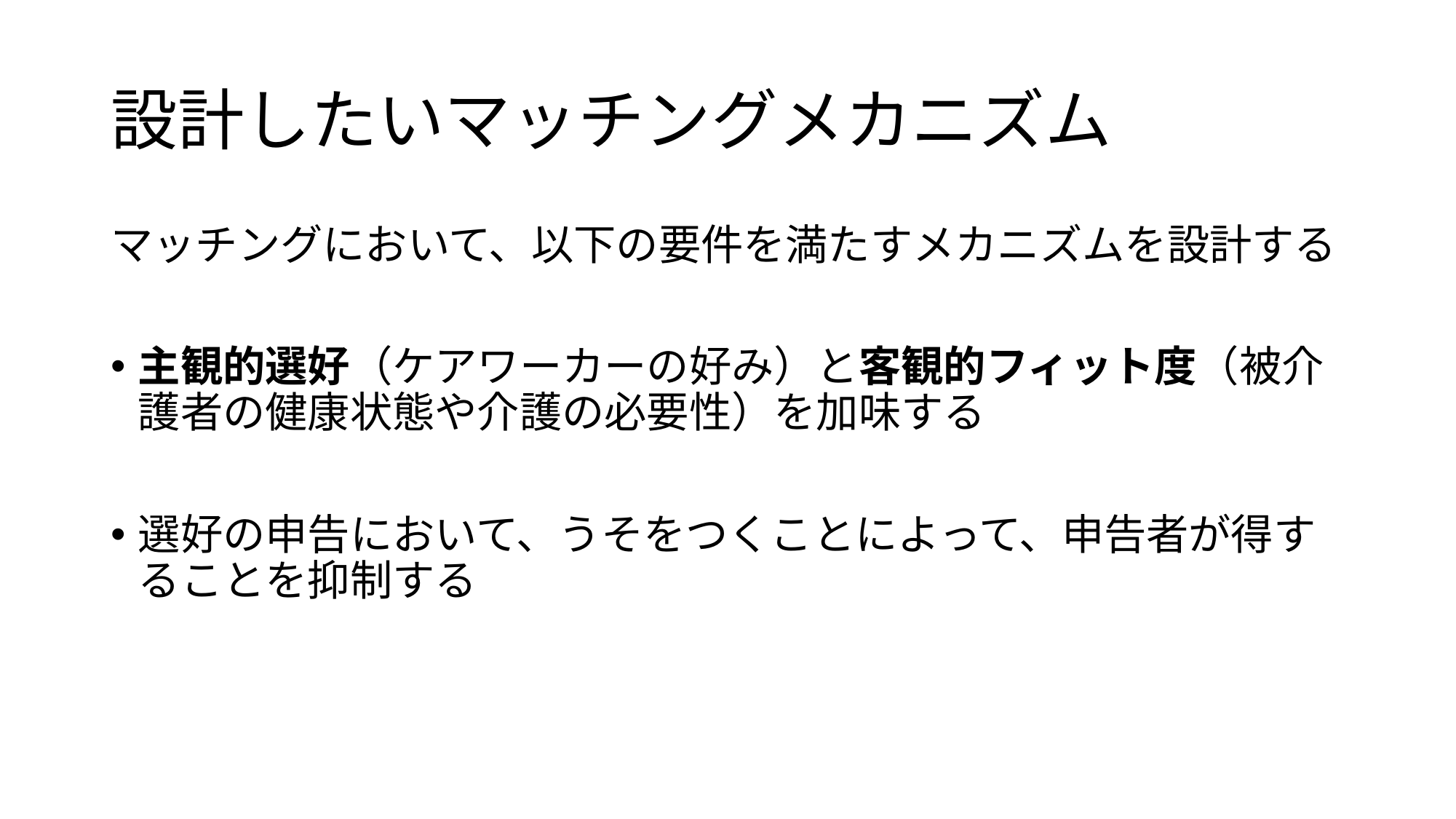

# 設計したいマッチングメカニズム
マッチングにおいて、以下の要件を満たすメカニズムを設計する

主観的選好（ケアワーカーの好み）と客観的フィット度（被介護者の健康状態や介護の必要性）を加味する

選好の申告において、うそをつくことによって、申告者が得することを抑制する